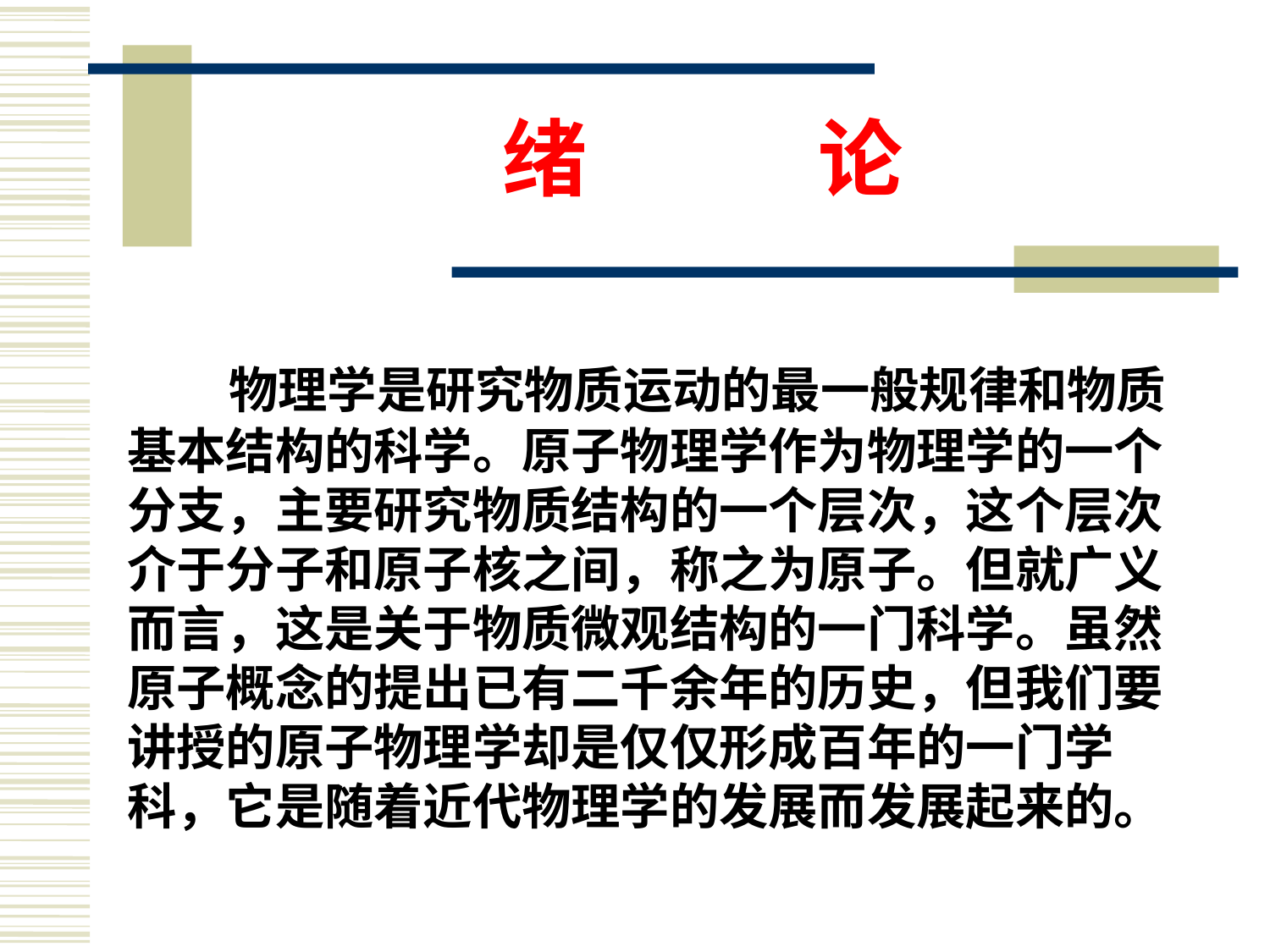

绪            论
    物理学是研究物质运动的最一般规律和物质基本结构的科学。原子物理学作为物理学的一个分支，主要研究物质结构的一个层次，这个层次介于分子和原子核之间，称之为原子。但就广义而言，这是关于物质微观结构的一门科学。虽然原子概念的提出已有二千余年的历史，但我们要讲授的原子物理学却是仅仅形成百年的一门学科，它是随着近代物理学的发展而发展起来的。